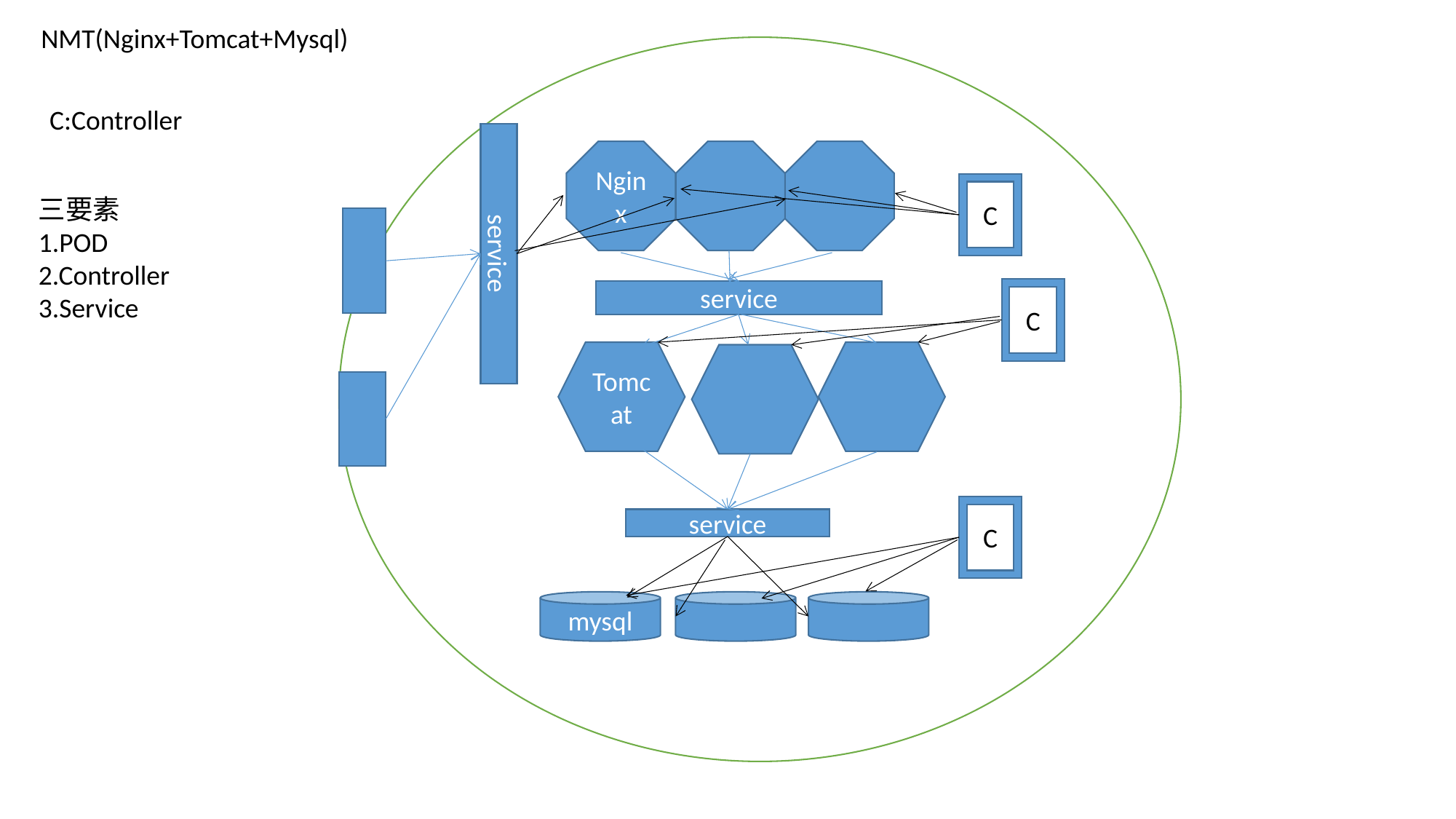

NMT(Nginx+Tomcat+Mysql)

C:Controller
Nginx

C
三要素
1.POD
2.Controller
3.Service

service
C
service
Tomcat

C
service
mysql